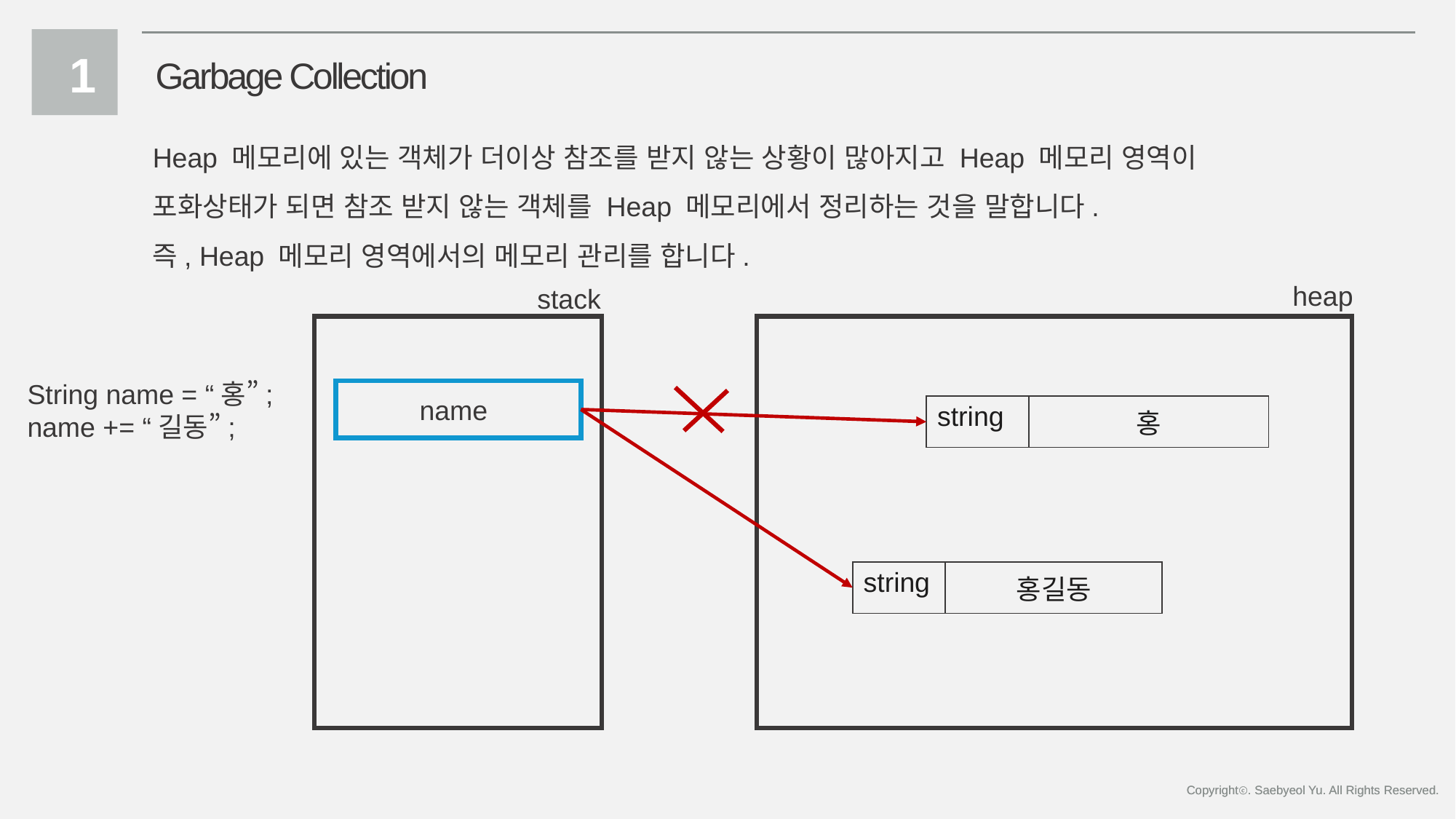

1
Garbage Collection
Heap 메모리에 있는 객체가 더이상 참조를 받지 않는 상황이 많아지고 Heap 메모리 영역이 포화상태가 되면 참조 받지 않는 객체를 Heap 메모리에서 정리하는 것을 말합니다.
즉, Heap 메모리 영역에서의 메모리 관리를 합니다.
heap
stack

String name = “홍”;
name += “길동”;

name
| string | 홍 |
| --- | --- |
| string | 홍길동 |
| --- | --- |
Copyrightⓒ. Saebyeol Yu. All Rights Reserved.